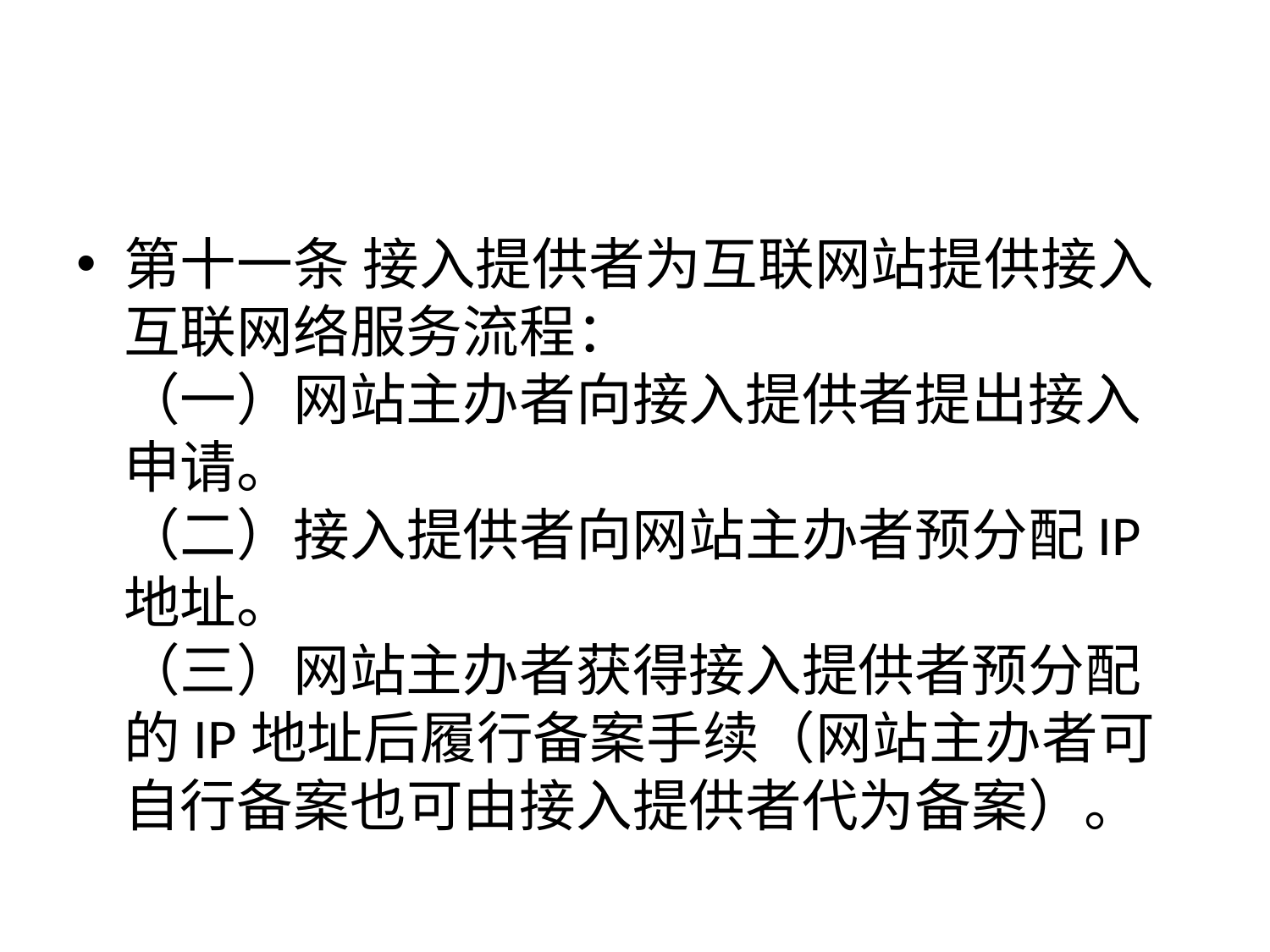

#
第十一条 接入提供者为互联网站提供接入互联网络服务流程：
（一）网站主办者向接入提供者提出接入申请。
（二）接入提供者向网站主办者预分配IP地址。
（三）网站主办者获得接入提供者预分配的IP地址后履行备案手续（网站主办者可自行备案也可由接入提供者代为备案）。